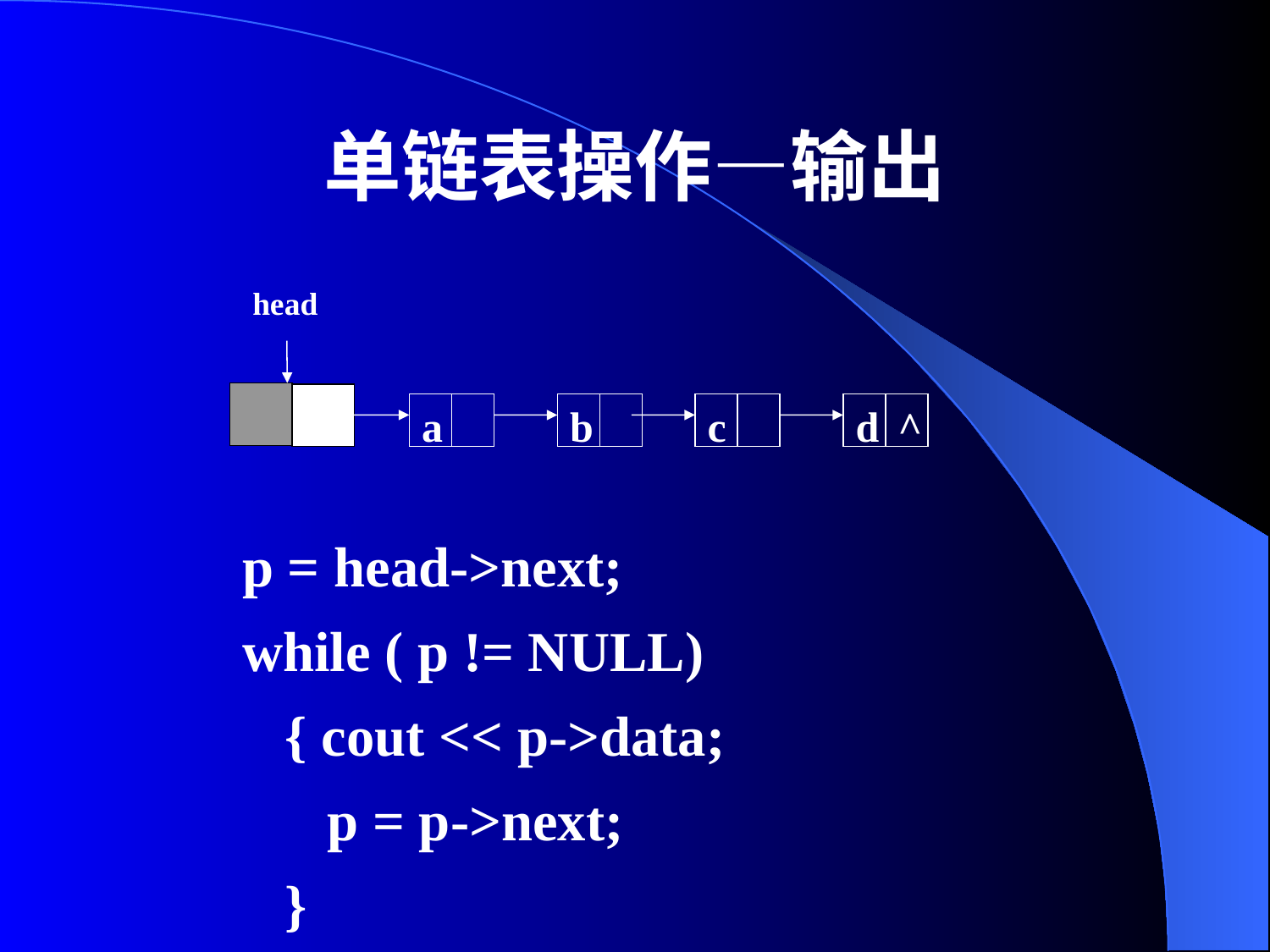

# 单链表操作—输出
head

a

b

c

d
^

p = head->next;
while ( p != NULL)
   { cout << p->data;
      p = p->next;
   }